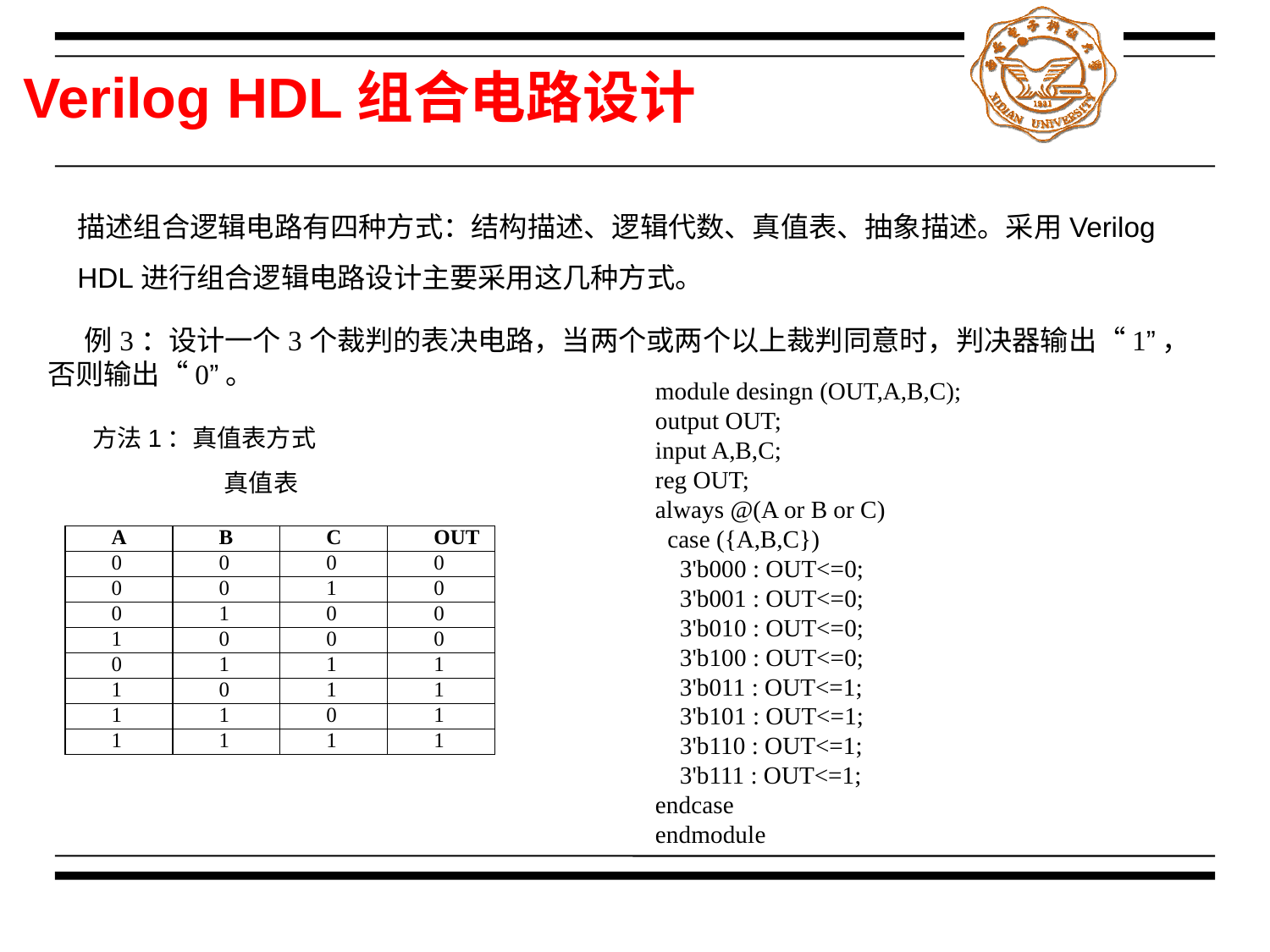

# Verilog HDL组合电路设计
描述组合逻辑电路有四种方式：结构描述、逻辑代数、真值表、抽象描述。采用Verilog HDL进行组合逻辑电路设计主要采用这几种方式。
例3：设计一个3个裁判的表决电路，当两个或两个以上裁判同意时，判决器输出“1”，否则输出“0”。
module desingn (OUT,A,B,C);
output OUT;
input A,B,C;
reg OUT;
always @(A or B or C)
  case ({A,B,C})
    3'b000 : OUT<=0;
    3'b001 : OUT<=0;
    3'b010 : OUT<=0;
    3'b100 : OUT<=0;
    3'b011 : OUT<=1;
    3'b101 : OUT<=1;
    3'b110 : OUT<=1;
    3'b111 : OUT<=1;
endcase
endmodule
方法1：真值表方式
真值表
| A | B | C | OUT |
| --- | --- | --- | --- |
| 0 | 0 | 0 | 0 |
| 0 | 0 | 1 | 0 |
| 0 | 1 | 0 | 0 |
| 1 | 0 | 0 | 0 |
| 0 | 1 | 1 | 1 |
| 1 | 0 | 1 | 1 |
| 1 | 1 | 0 | 1 |
| 1 | 1 | 1 | 1 |